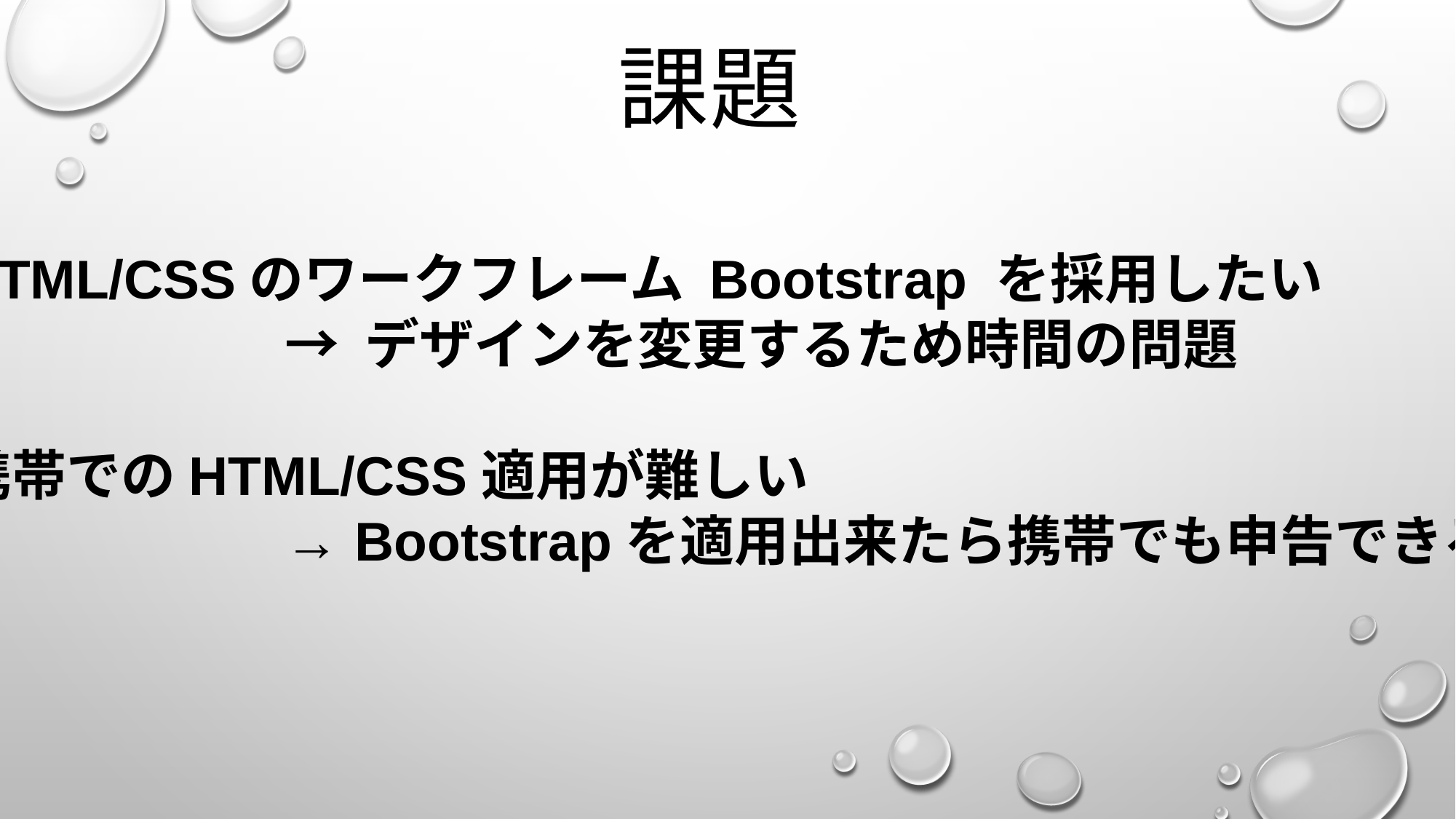

課題

HTML/CSSのワークフレーム Bootstrap を採用したい
			→ デザインを変更するため時間の問題

携帯でのHTML/CSS適用が難しい
			→ Bootstrapを適用出来たら携帯でも申告できる